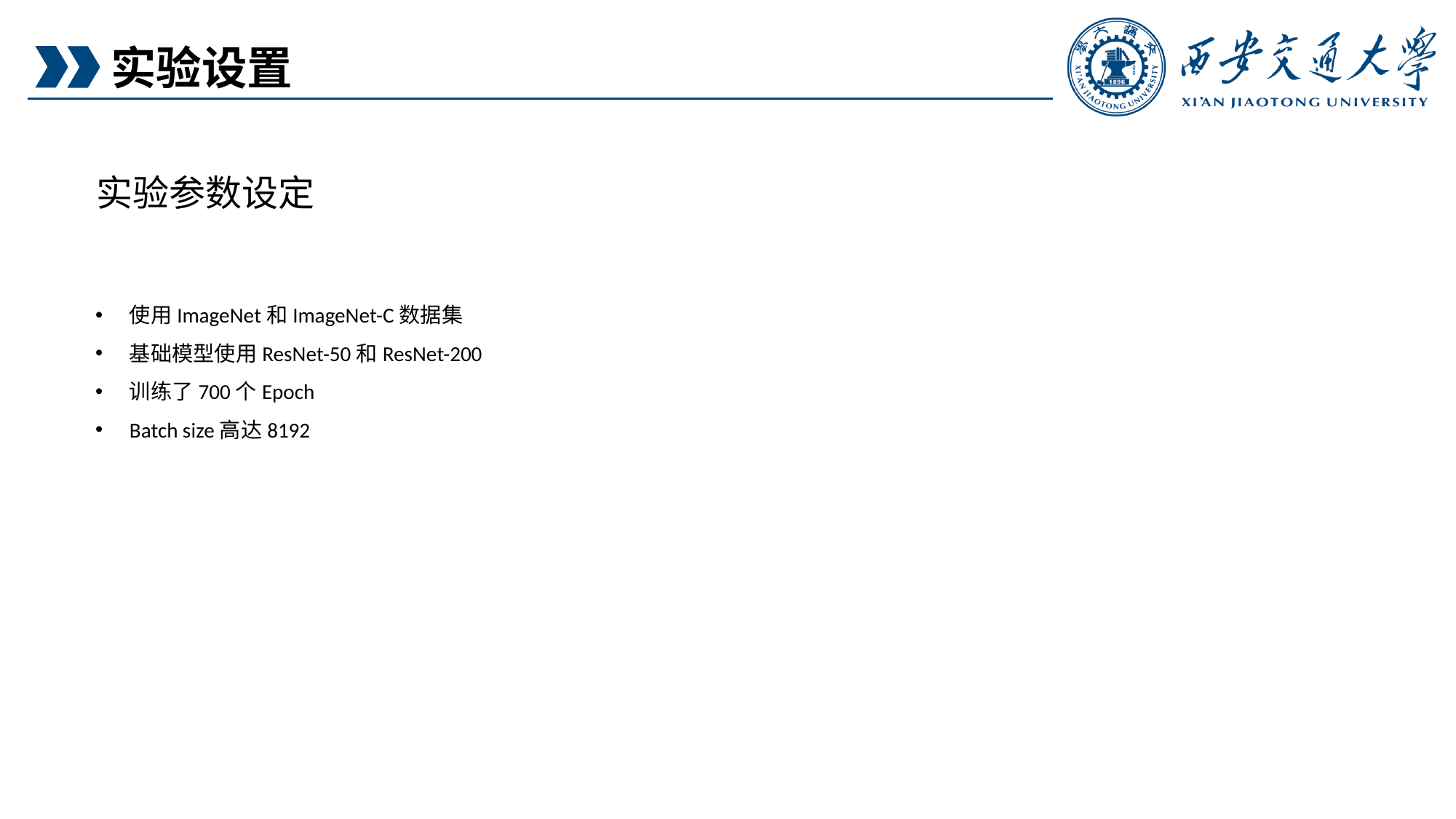

实验设置

实验参数设定
使用ImageNet和ImageNet-C数据集
基础模型使用ResNet-50和ResNet-200
训练了700个Epoch
Batch size高达8192